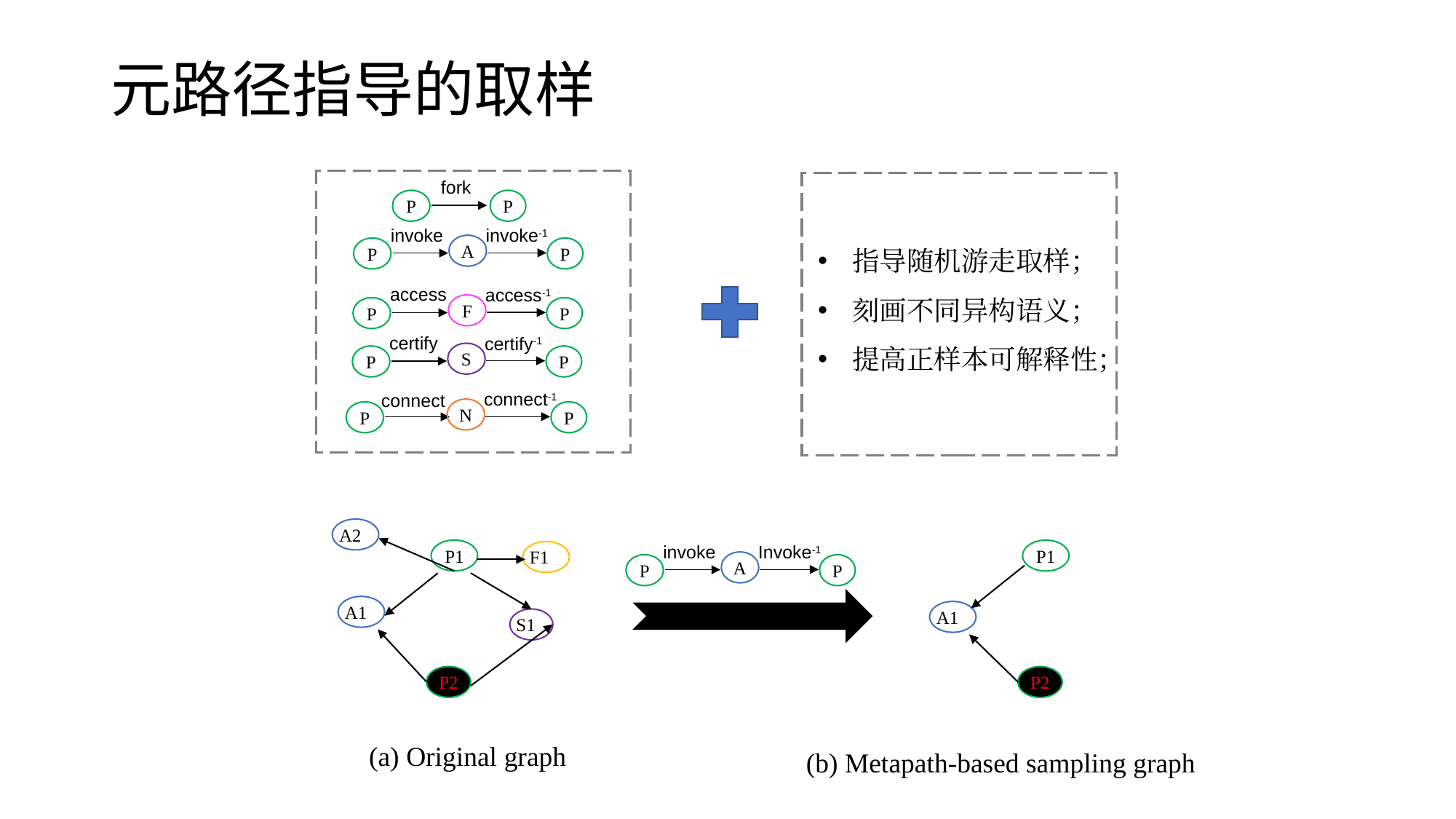

# 元路径指导的取样

fork
P
P
invoke
invoke-1
A
P
P
access
access-1
F
P
P
certify
certify-1
S
P
P
connect-1
connect
N
P
P

指导随机游走取样；
刻画不同异构语义；
提高正样本可解释性；

A2
P1
F1
A1
S1
P2
invoke
Invoke-1
A
P
P
P1
A1
P2

(a) Original graph
(b) Metapath-based sampling graph